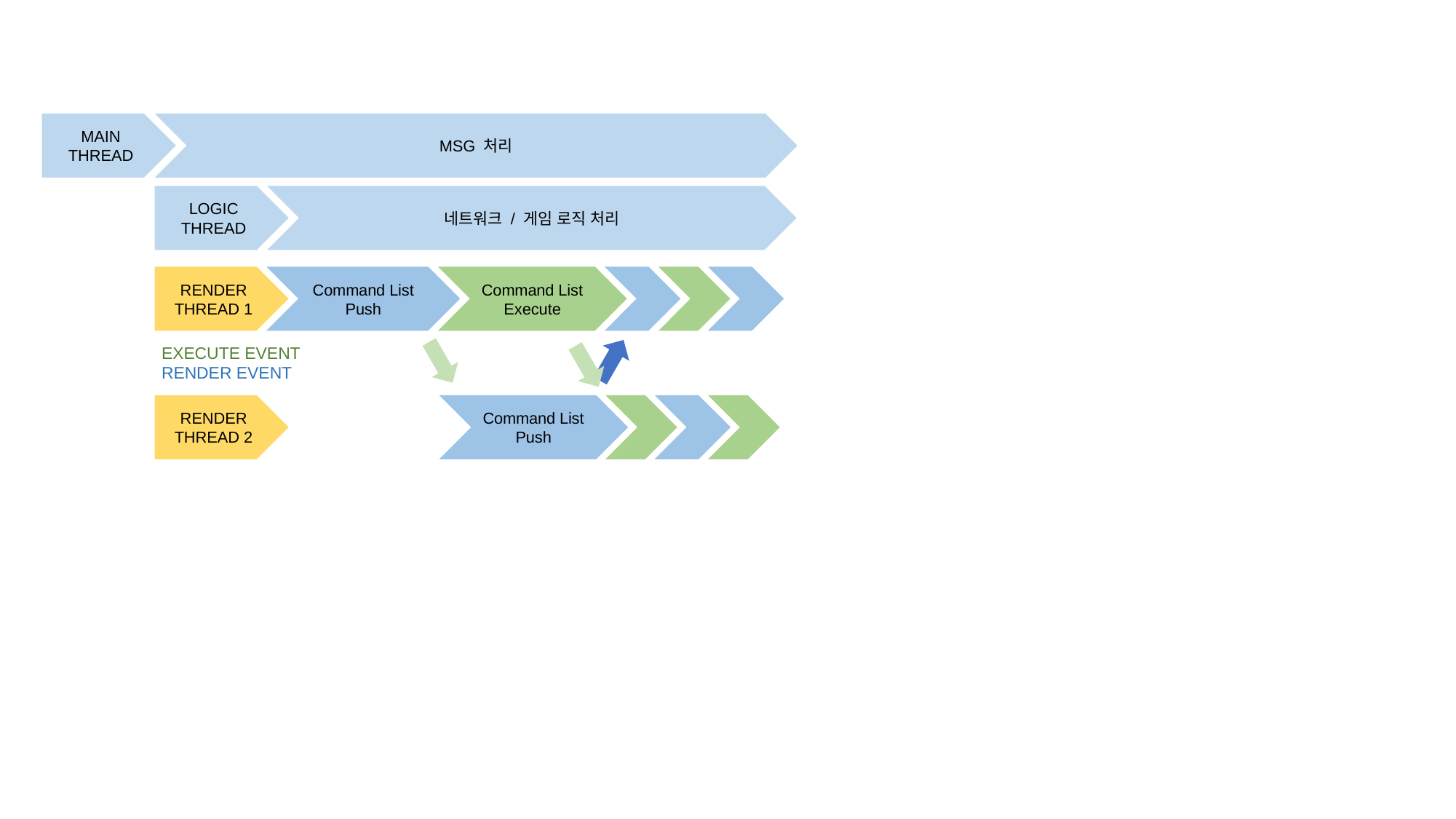

MSG 처리
MAIN
THREAD
LOGIC
THREAD
네트워크 / 게임 로직 처리
RENDER
THREAD 1
Command List
Push
Command List
Execute

EXECUTE EVENT
RENDER EVENT

RENDER
THREAD 2
Command List
Push